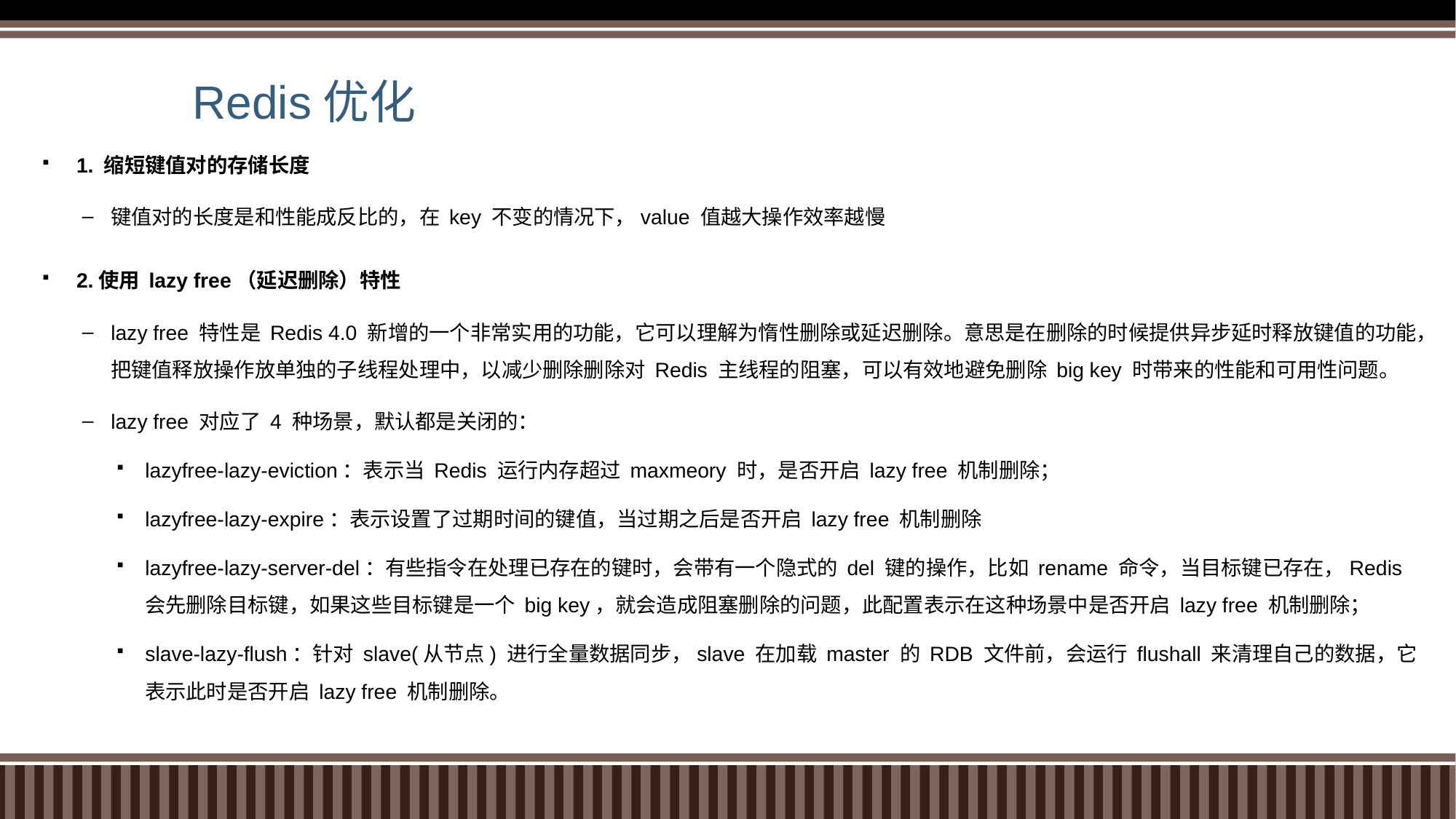

# Redis优化
1. 缩短键值对的存储长度
键值对的长度是和性能成反比的，在 key 不变的情况下，value 值越大操作效率越慢
2.使用 lazy free（延迟删除）特性
lazy free 特性是 Redis 4.0 新增的一个非常实用的功能，它可以理解为惰性删除或延迟删除。意思是在删除的时候提供异步延时释放键值的功能，把键值释放操作放单独的子线程处理中，以减少删除删除对 Redis 主线程的阻塞，可以有效地避免删除 big key 时带来的性能和可用性问题。
lazy free 对应了 4 种场景，默认都是关闭的：
lazyfree-lazy-eviction：表示当 Redis 运行内存超过 maxmeory 时，是否开启 lazy free 机制删除；
lazyfree-lazy-expire：表示设置了过期时间的键值，当过期之后是否开启 lazy free 机制删除
lazyfree-lazy-server-del：有些指令在处理已存在的键时，会带有一个隐式的 del 键的操作，比如 rename 命令，当目标键已存在，Redis 会先删除目标键，如果这些目标键是一个 big key，就会造成阻塞删除的问题，此配置表示在这种场景中是否开启 lazy free 机制删除；
slave-lazy-flush：针对 slave(从节点) 进行全量数据同步，slave 在加载 master 的 RDB 文件前，会运行 flushall 来清理自己的数据，它表示此时是否开启 lazy free 机制删除。